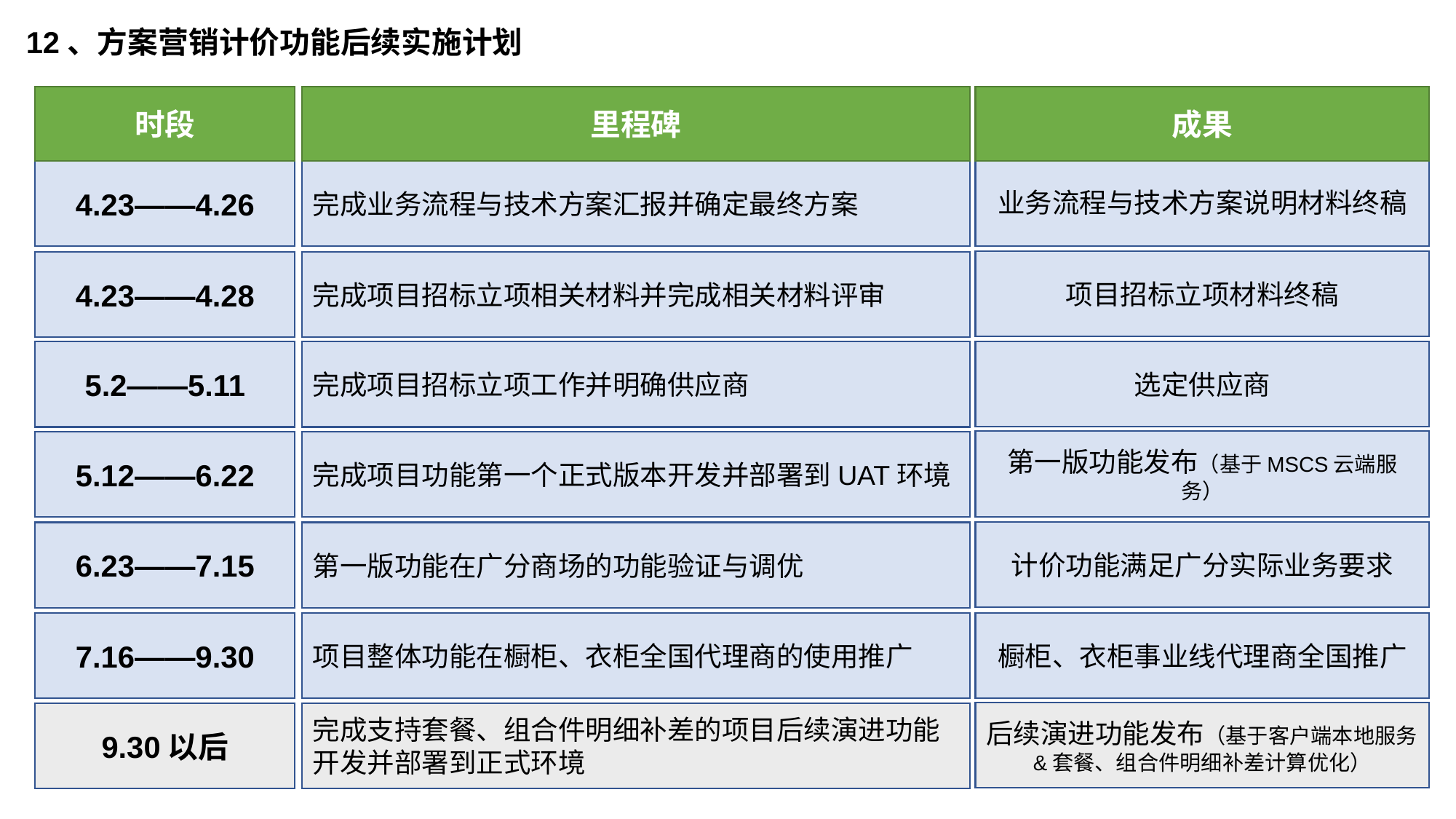

12、方案营销计价功能后续实施计划
时段
里程碑
成果
业务流程与技术方案说明材料终稿
4.23——4.26
完成业务流程与技术方案汇报并确定最终方案
项目招标立项材料终稿
4.23——4.28
完成项目招标立项相关材料并完成相关材料评审
选定供应商
5.2——5.11
完成项目招标立项工作并明确供应商
第一版功能发布（基于MSCS云端服务）
5.12——6.22
完成项目功能第一个正式版本开发并部署到UAT环境
计价功能满足广分实际业务要求
6.23——7.15
第一版功能在广分商场的功能验证与调优
橱柜、衣柜事业线代理商全国推广
7.16——9.30
项目整体功能在橱柜、衣柜全国代理商的使用推广
后续演进功能发布（基于客户端本地服务&套餐、组合件明细补差计算优化）
9.30以后
完成支持套餐、组合件明细补差的项目后续演进功能开发并部署到正式环境